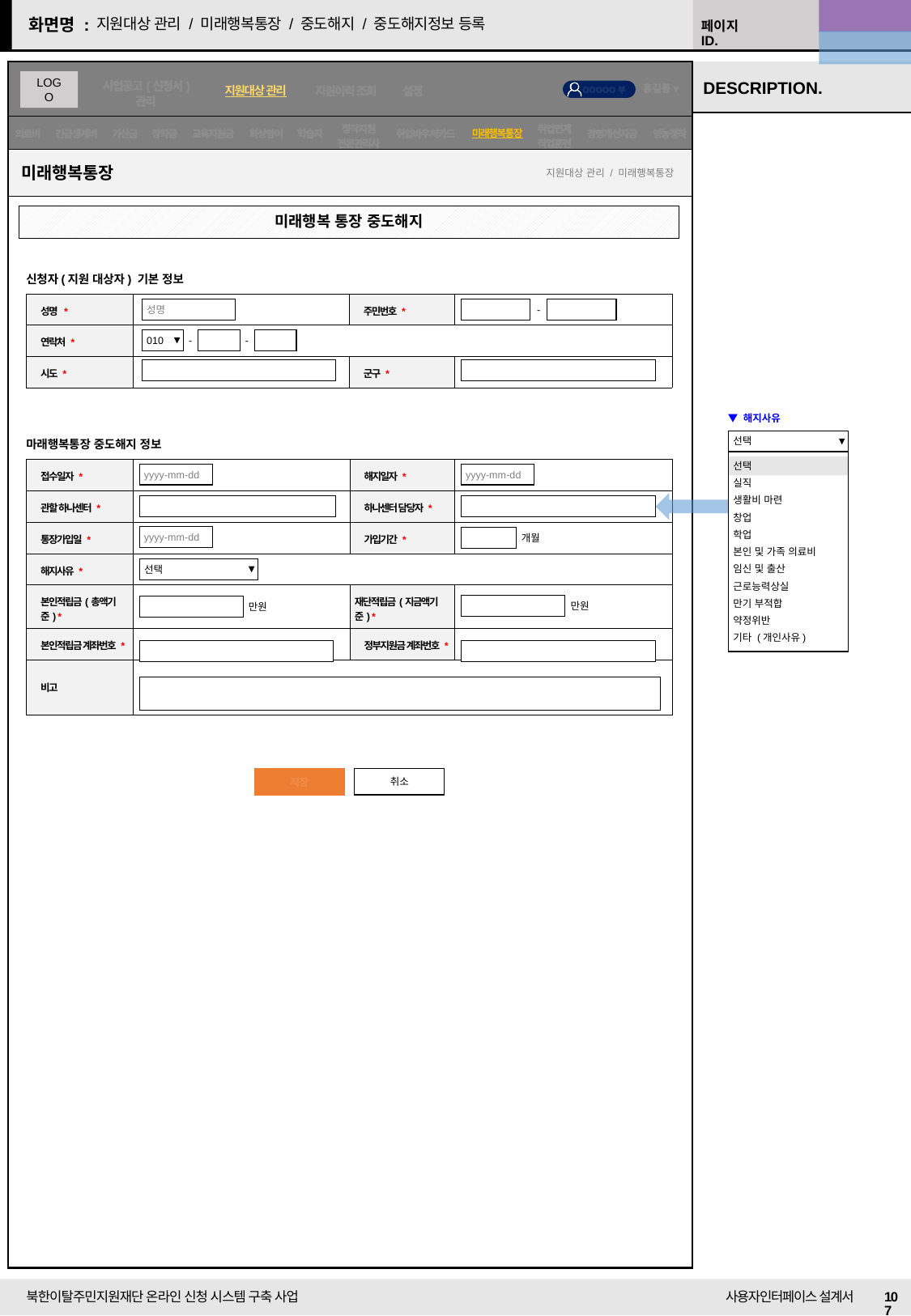

22/09/01 수정
지원대상 관리 / 미래행복통장 / 중도해지 / 중도해지정보 등록

22/09/27 수정
미래행복통장
미래행복통장
지원대상 관리 / 미래행복통장
미래행복 통장 중도해지
신청자(지원 대상자) 기본 정보
| 성명 \* |  | 주민번호 \* |  |
| --- | --- | --- | --- |
| 연락처 \* |  |  |  |
| 시도 \* |  | 군구 \* |  |

-
성명
-
-
010

▼ 해지사유
선택

선택
실직
생활비 마련
창업
학업
본인 및 가족 의료비
임신 및 출산
근로능력상실
만기 부적합
약정위반
기타 (개인사유)

마래행복통장 중도해지 정보
| 접수일자 \* |  | 해지일자 \* |  |
| --- | --- | --- | --- |
| 관할 하나센터 \* |  | 하나센터 담당자 \* |  |
| 통장가입일 \* |  | 가입기간 \* |  |
| 해지사유 \* |  |  |  |
| 본인적립금(총액기준) \* |  | 재단적립금(지금액기준) \* |  |
| 본인적립금 계좌번호 \* |  | 정부지원금 계좌번호 \* |  |
| 비고 |  |  |  |
yyyy-mm-dd
yyyy-mm-dd

yyyy-mm-dd
개월

선택

만원

만원

저장
취소
107